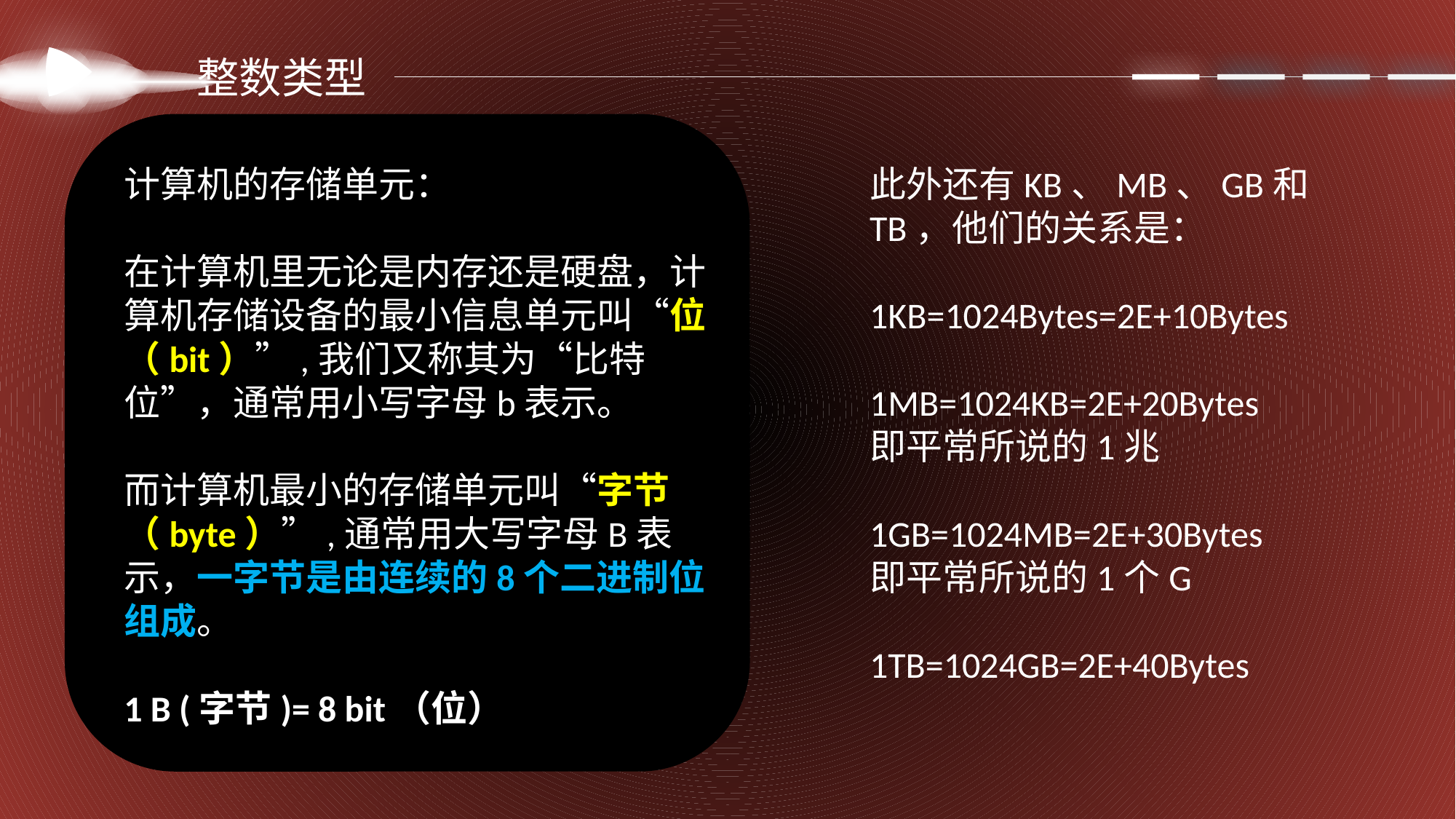

整数类型

计算机的存储单元：

在计算机里无论是内存还是硬盘，计算机存储设备的最小信息单元叫“位（bit）”,我们又称其为“比特位”，通常用小写字母b表示。

而计算机最小的存储单元叫“字节（byte）”,通常用大写字母B表示，一字节是由连续的8个二进制位组成。

1 B (字节)= 8 bit（位）
此外还有KB、MB、GB和TB，他们的关系是：

1KB=1024Bytes=2E+10Bytes

1MB=1024KB=2E+20Bytes
即平常所说的1兆

1GB=1024MB=2E+30Bytes
即平常所说的1个G

1TB=1024GB=2E+40Bytes